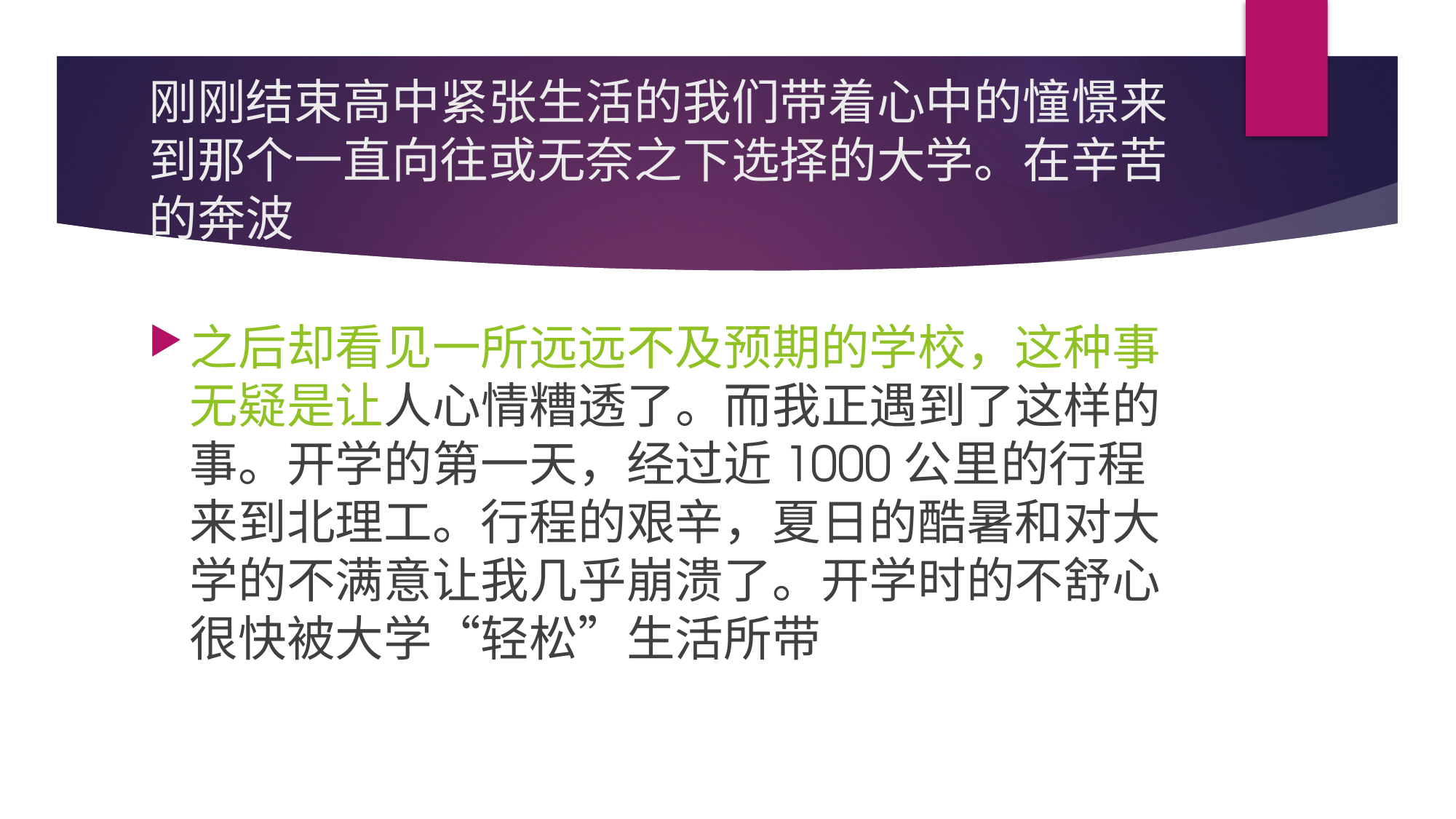

# 刚刚结束高中紧张生活的我们带着心中的憧憬来到那个一直向往或无奈之下选择的大学。在辛苦的奔波
之后却看见一所远远不及预期的学校，这种事无疑是让人心情糟透了。而我正遇到了这样的事。开学的第一天，经过近1000公里的行程来到北理工。行程的艰辛，夏日的酷暑和对大学的不满意让我几乎崩溃了。开学时的不舒心很快被大学“轻松”生活所带